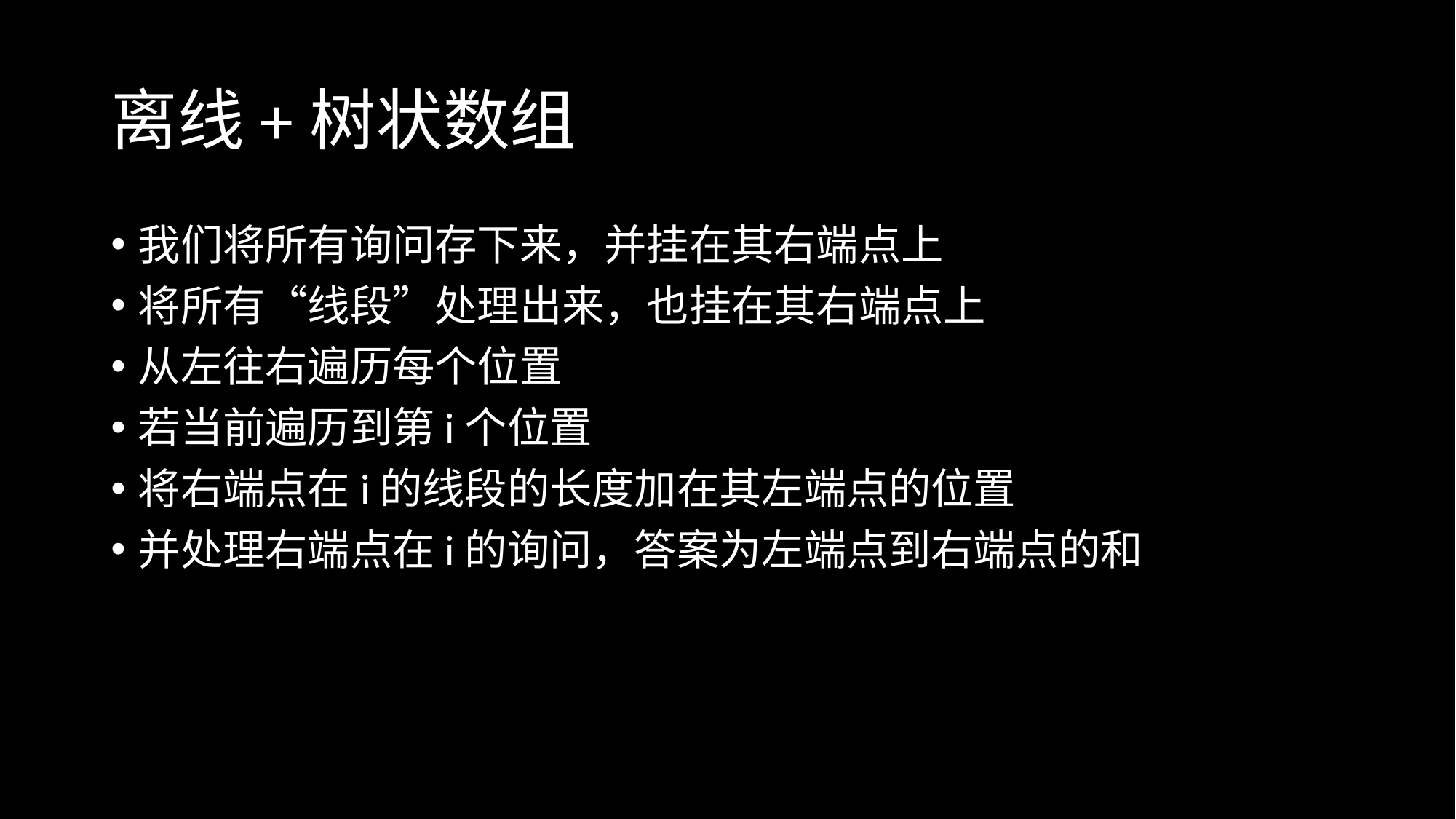

# 离线+树状数组
我们将所有询问存下来，并挂在其右端点上
将所有“线段”处理出来，也挂在其右端点上
从左往右遍历每个位置
若当前遍历到第i个位置
将右端点在i的线段的长度加在其左端点的位置
并处理右端点在i的询问，答案为左端点到右端点的和